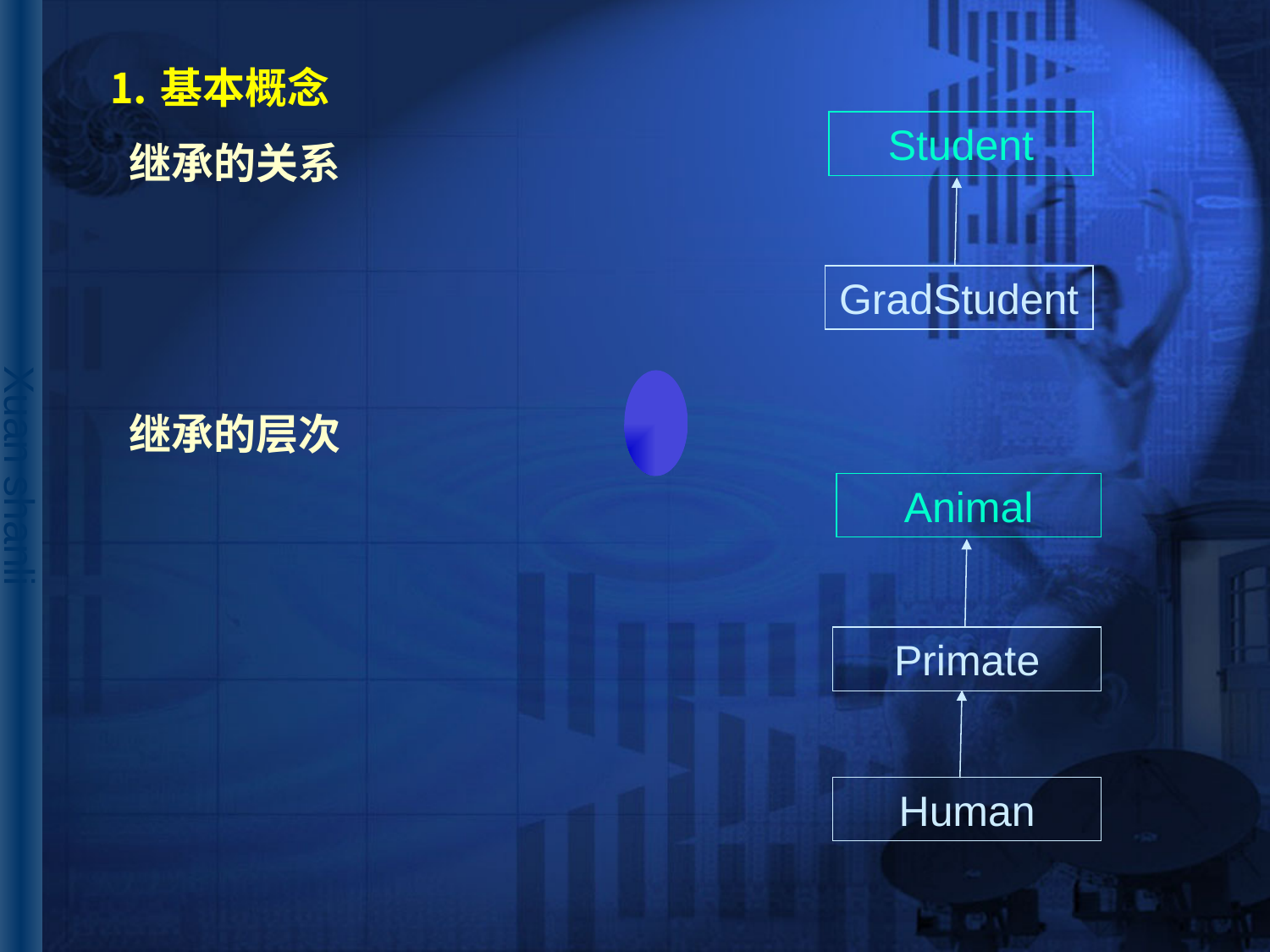

# ⒈基本概念
继承的关系
Student

GradStudent
继承的层次
Animal

Primate

Human